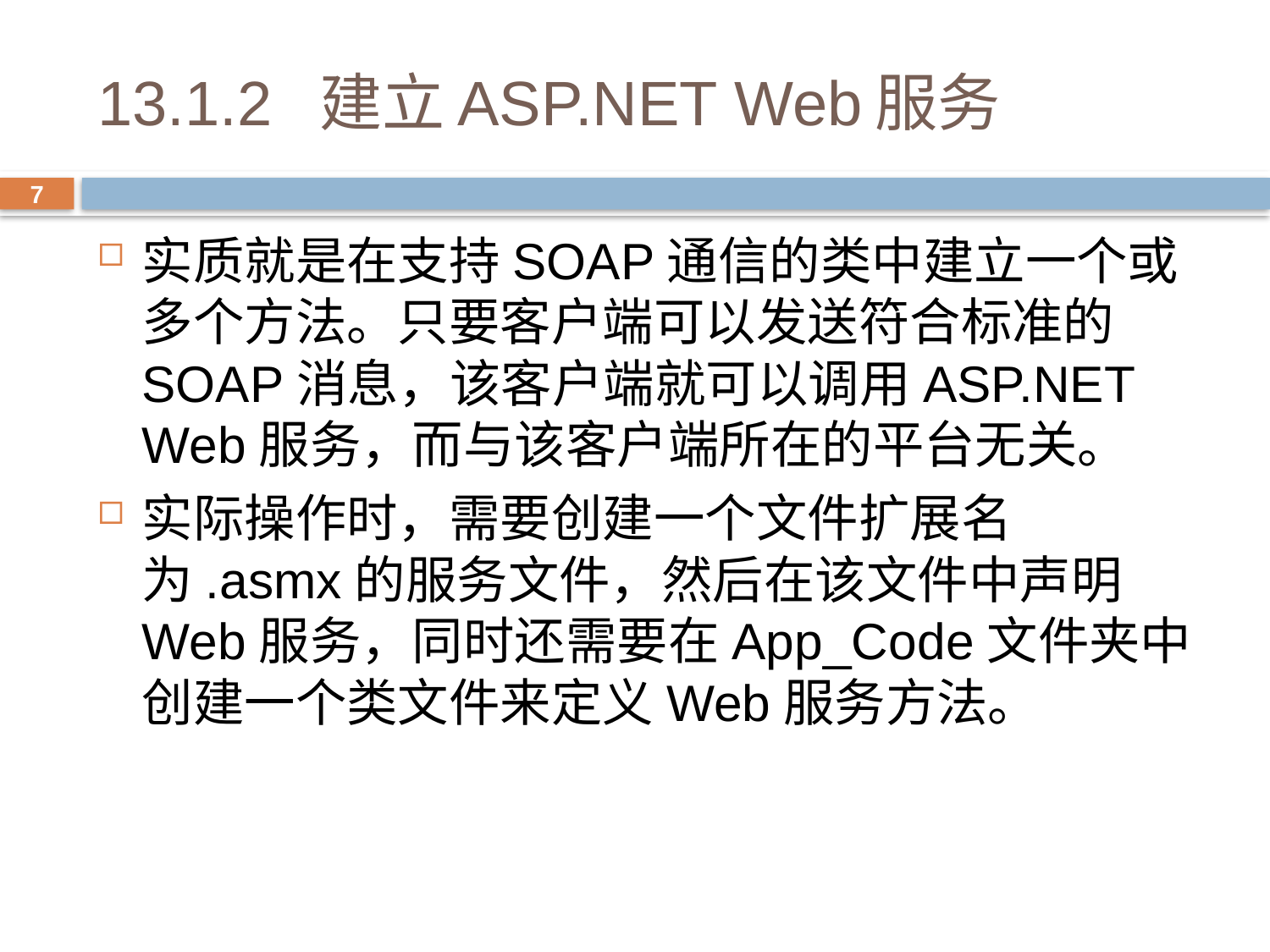

# 13.1.2  建立ASP.NET Web服务
7
实质就是在支持SOAP通信的类中建立一个或多个方法。只要客户端可以发送符合标准的SOAP消息，该客户端就可以调用ASP.NET Web服务，而与该客户端所在的平台无关。
实际操作时，需要创建一个文件扩展名为.asmx的服务文件，然后在该文件中声明Web服务，同时还需要在App_Code文件夹中创建一个类文件来定义Web服务方法。